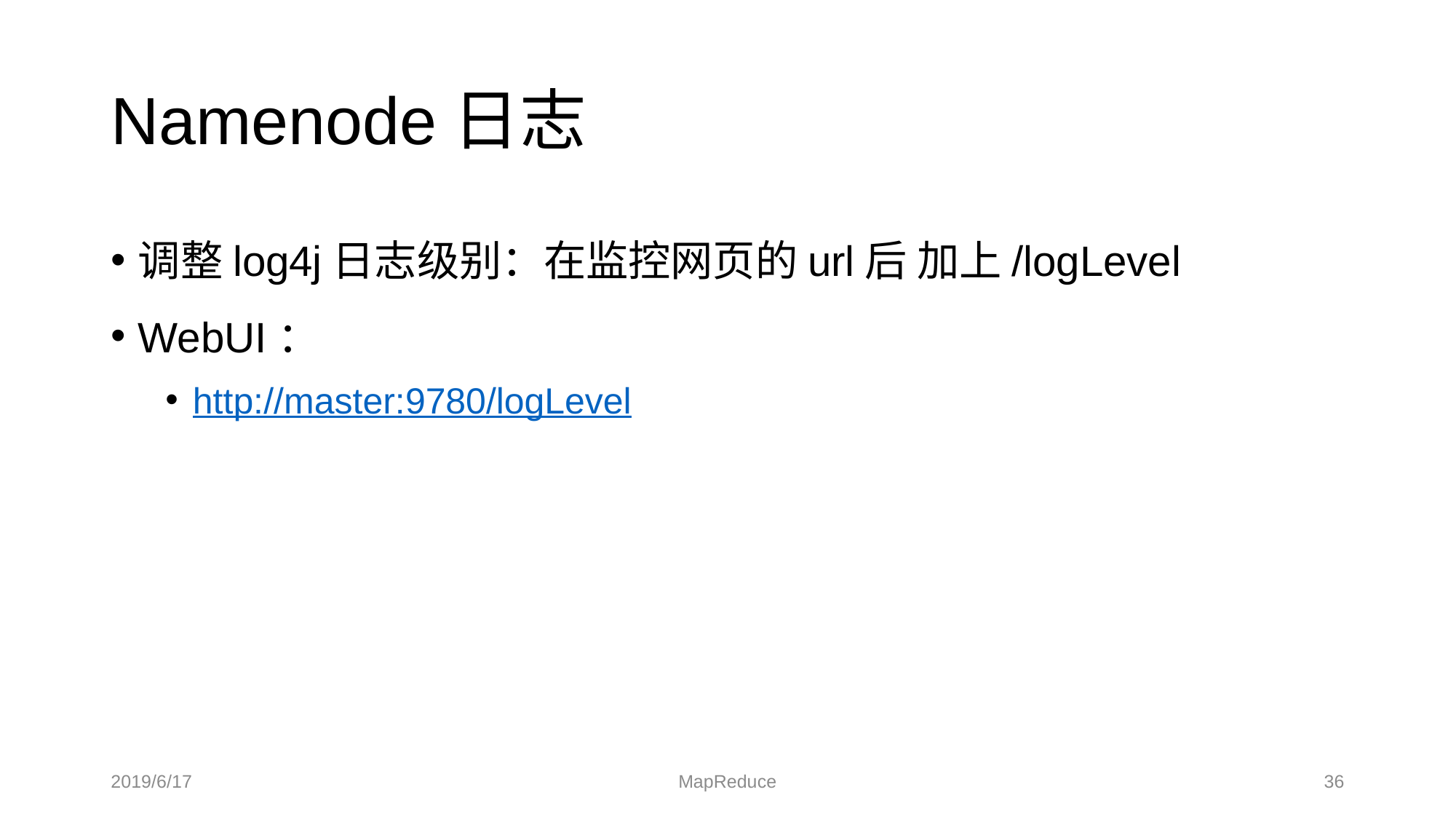

# Namenode日志
调整log4j日志级别：在监控网页的url后 加上/logLevel
WebUI：
http://master:9780/logLevel

2019/6/17
MapReduce
36